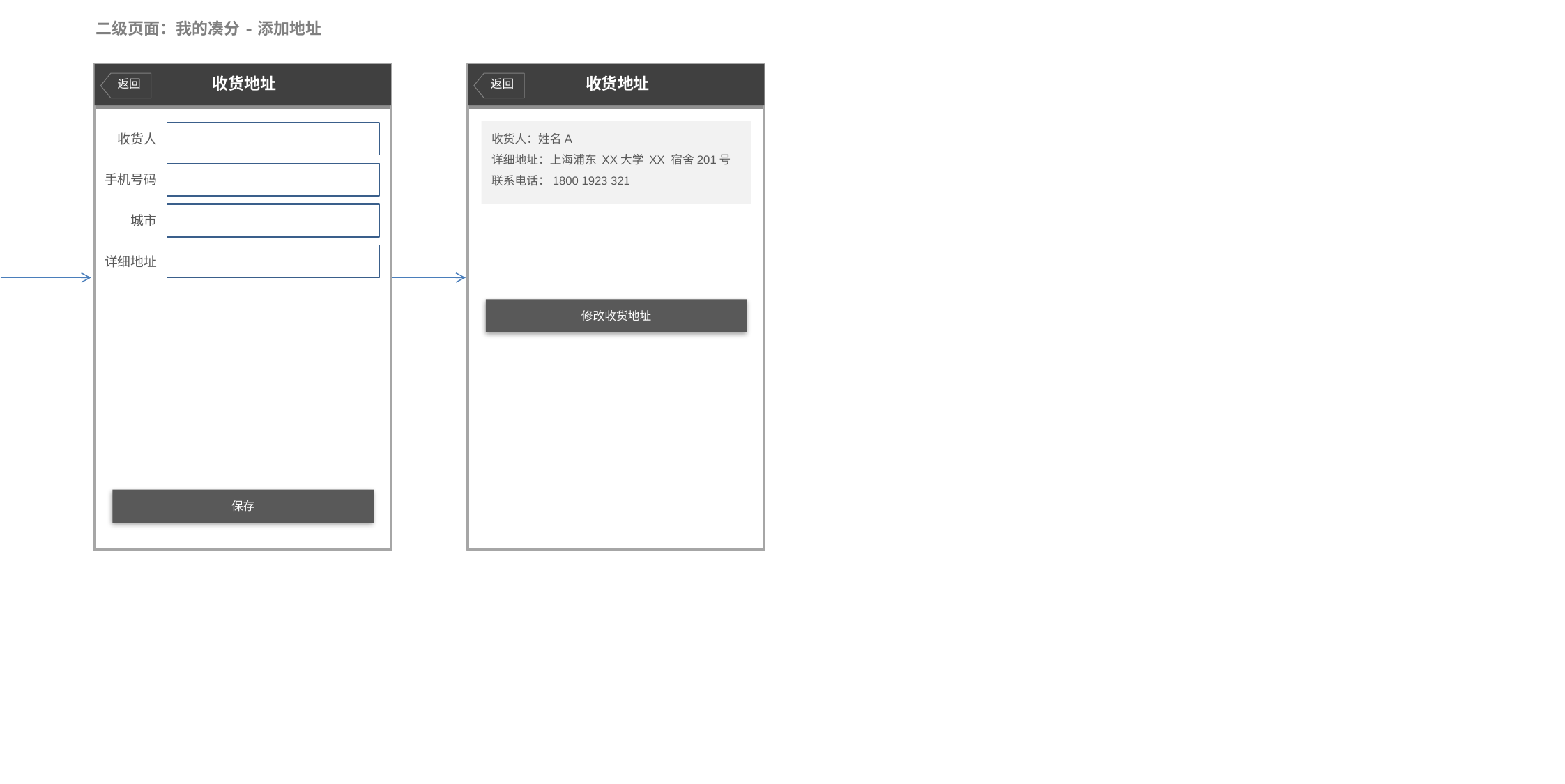

二级页面：我的凑分-添加地址

收货地址
收货地址

返回

返回
收货人：姓名A
详细地址：上海浦东 XX大学 XX 宿舍201号
联系电话：1800 1923 321

收货人

手机号码

城市

详细地址

修改收货地址

保存